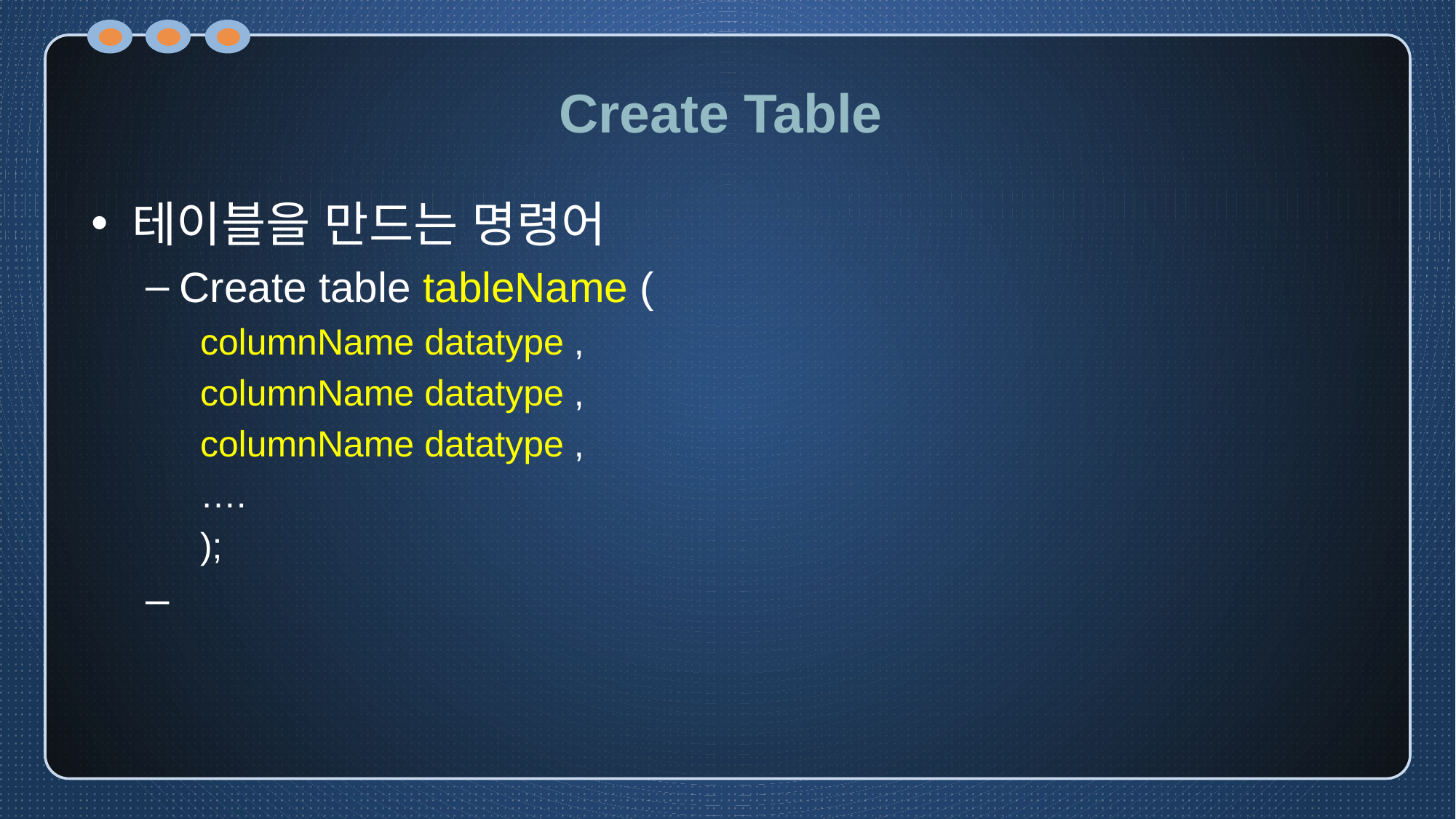

# Create Table
테이블을 만드는 명령어
Create table tableName (
columnName datatype ,
columnName datatype ,
columnName datatype ,
….
);